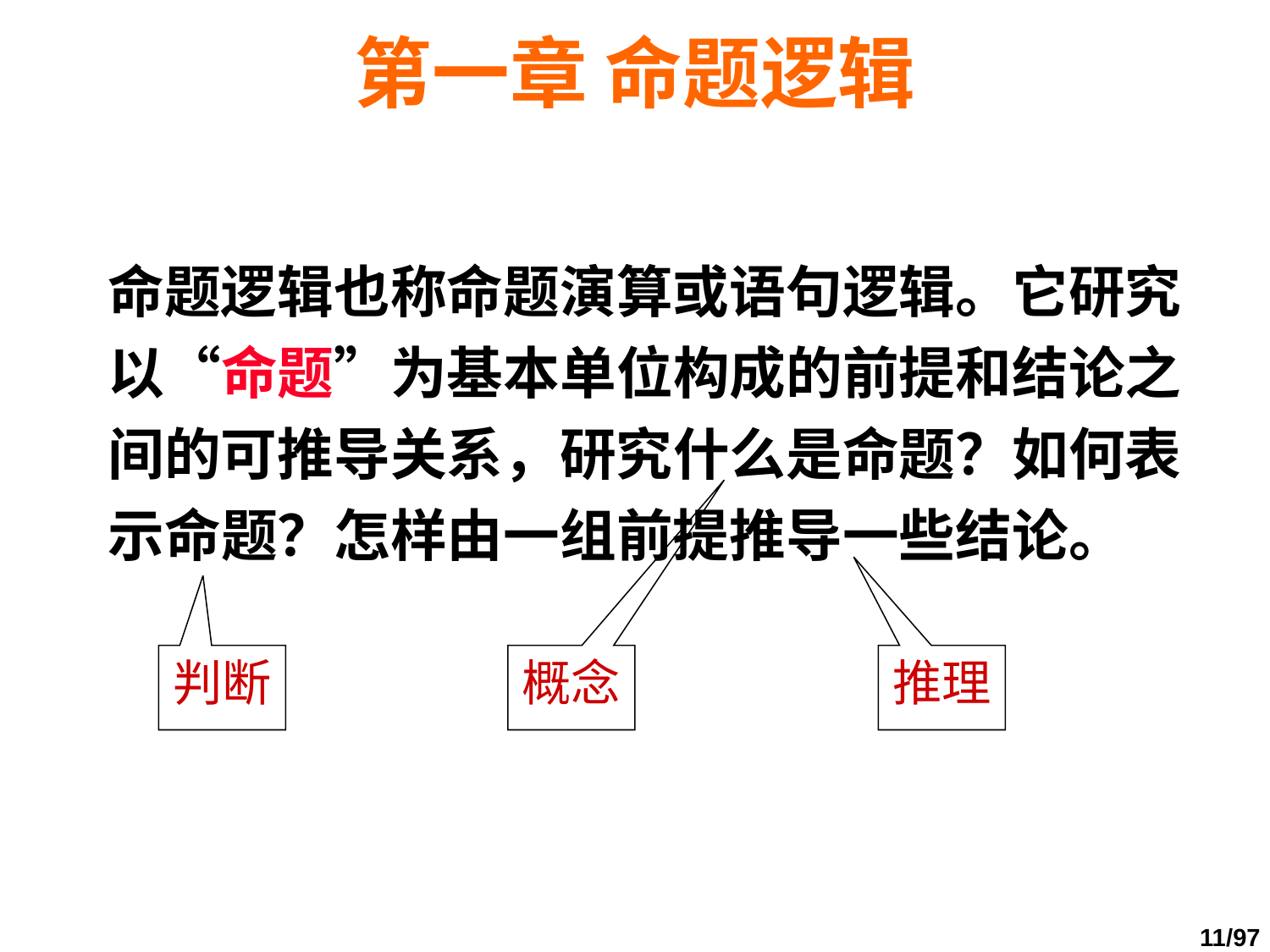

# 第一章 命题逻辑

	命题逻辑也称命题演算或语句逻辑。它研究以“命题”为基本单位构成的前提和结论之间的可推导关系，研究什么是命题？如何表示命题？怎样由一组前提推导一些结论。

判断
概念
推理